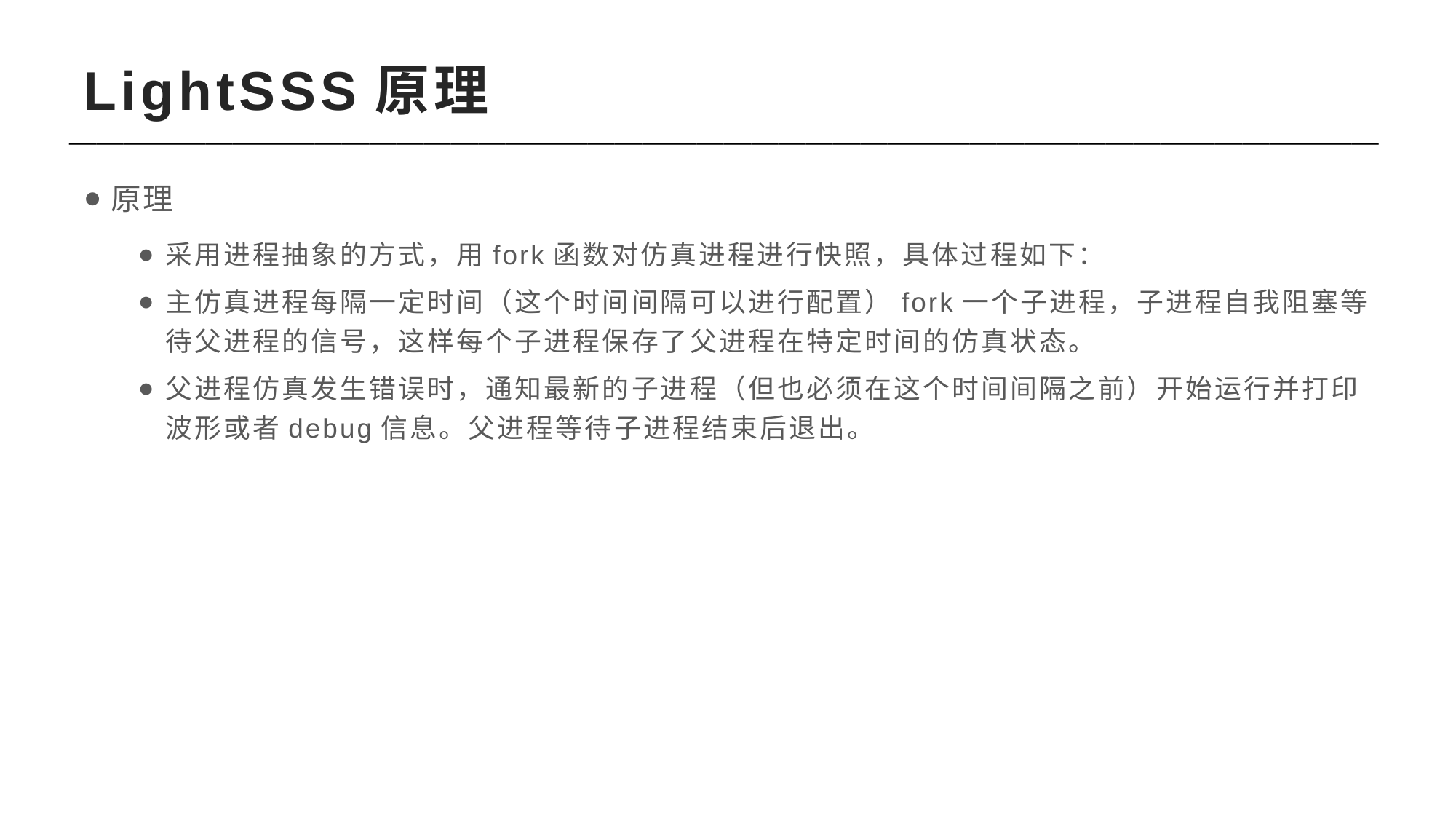

# LightSSS原理
————————————————————————————————————————————————
原理
采用进程抽象的方式，用fork函数对仿真进程进行快照，具体过程如下：
主仿真进程每隔一定时间（这个时间间隔可以进行配置）fork一个子进程，子进程自我阻塞等待父进程的信号，这样每个子进程保存了父进程在特定时间的仿真状态。
父进程仿真发生错误时，通知最新的子进程（但也必须在这个时间间隔之前）开始运行并打印波形或者debug信息。父进程等待子进程结束后退出。